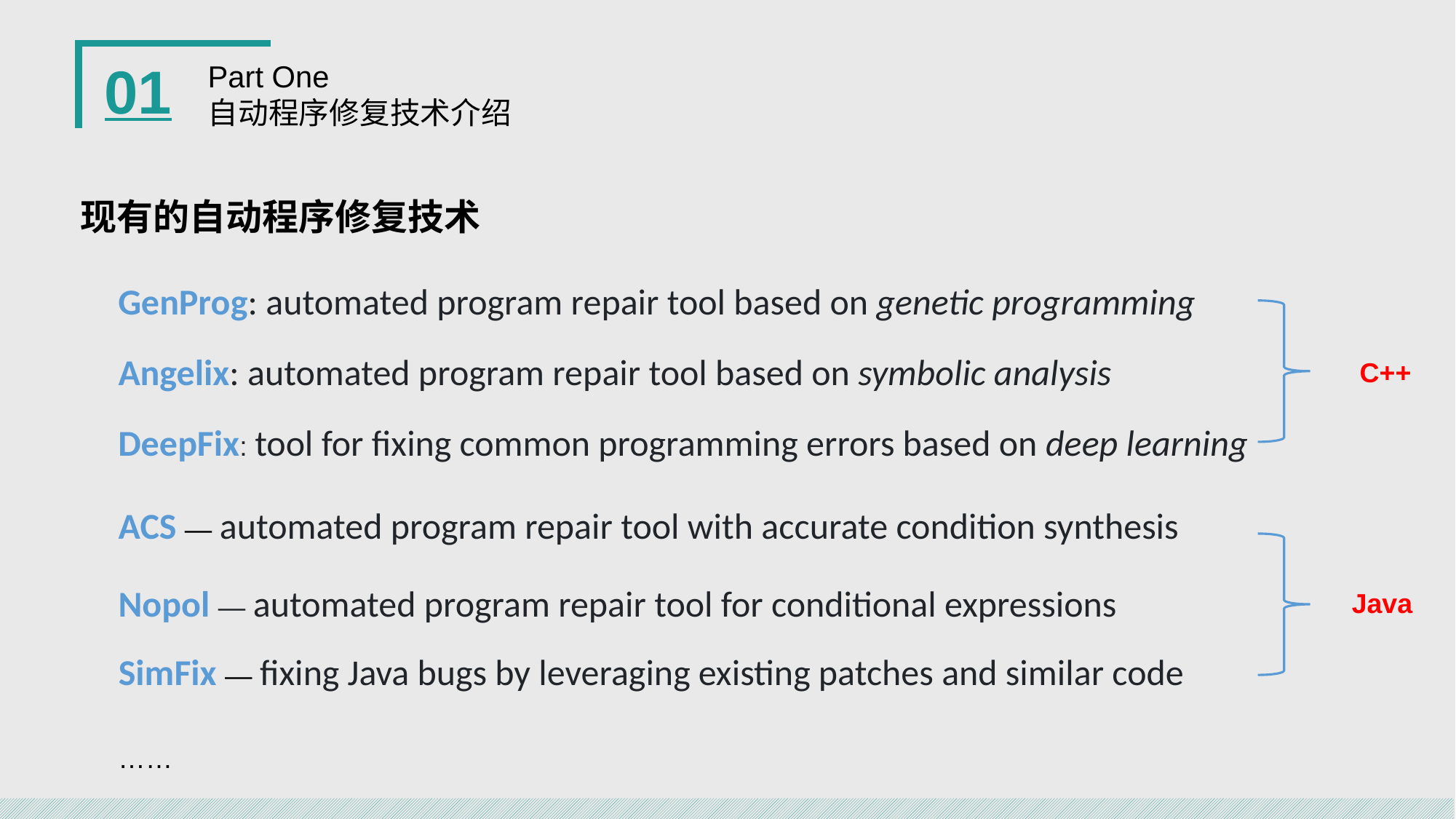

01
Part One
自动程序修复技术介绍
现有的自动程序修复技术
GenProg: automated program repair tool based on genetic programming

Angelix: automated program repair tool based on symbolic analysis
C++
DeepFix: tool for fixing common programming errors based on deep learning
| ACS — automated program repair tool with accurate condition synthesis |
| --- |

Nopol — automated program repair tool for conditional expressions
Java
| SimFix — fixing Java bugs by leveraging existing patches and similar code |
| --- |
……